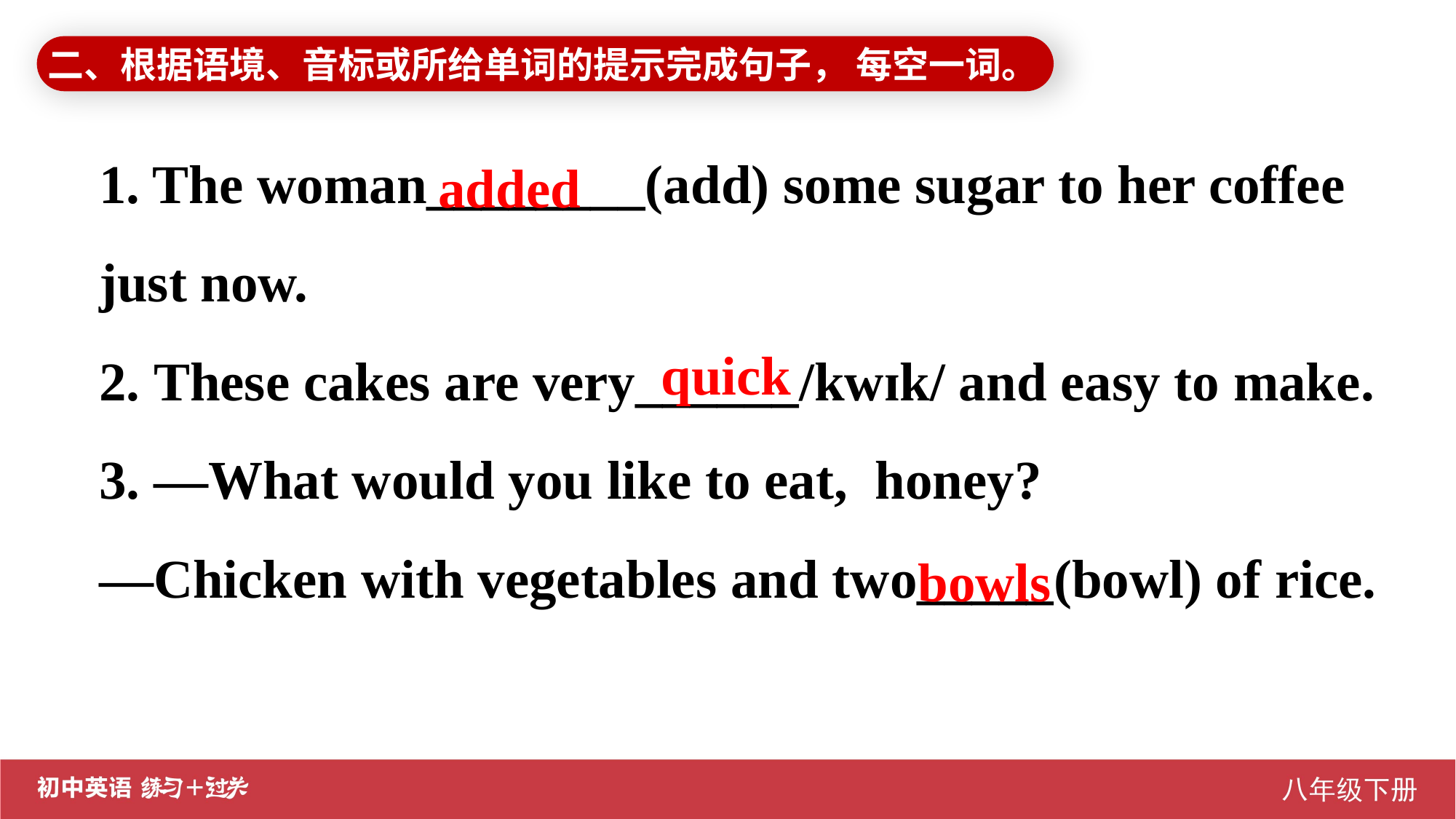

二、根据语境、音标或所给单词的提示完成句子， 每空一词。
1. The woman________(add) some sugar to her coffee just now.
2. These cakes are very______/kwɪk/ and easy to make.
3. —What would you like to eat,  honey?
—Chicken with vegetables and two_____(bowl) of rice.
added
 quick
 bowls